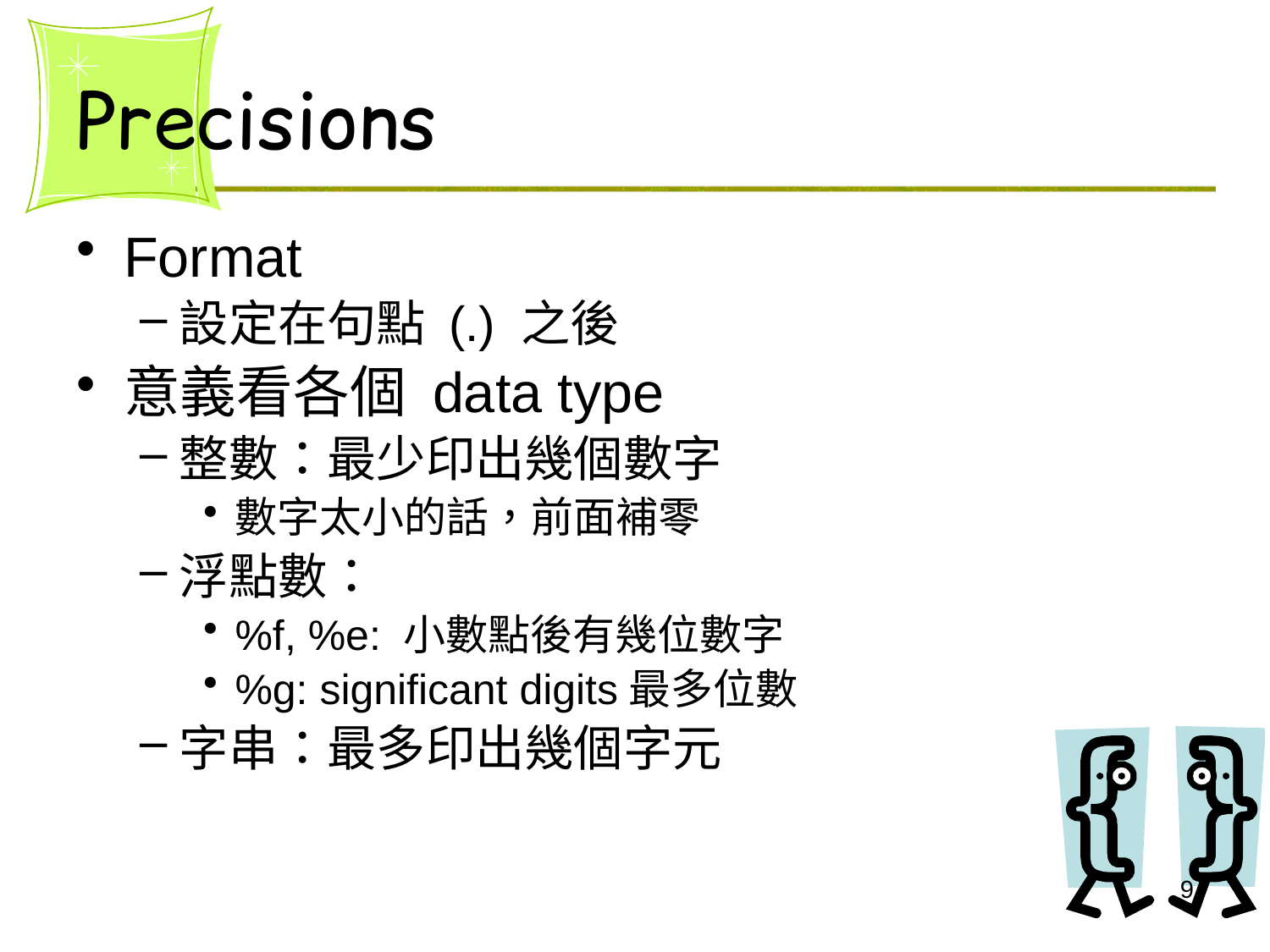

# Precisions
Format
設定在句點 (.) 之後
意義看各個 data type
整數：最少印出幾個數字
數字太小的話，前面補零
浮點數：
%f, %e: 小數點後有幾位數字
%g: significant digits最多位數
字串：最多印出幾個字元
9